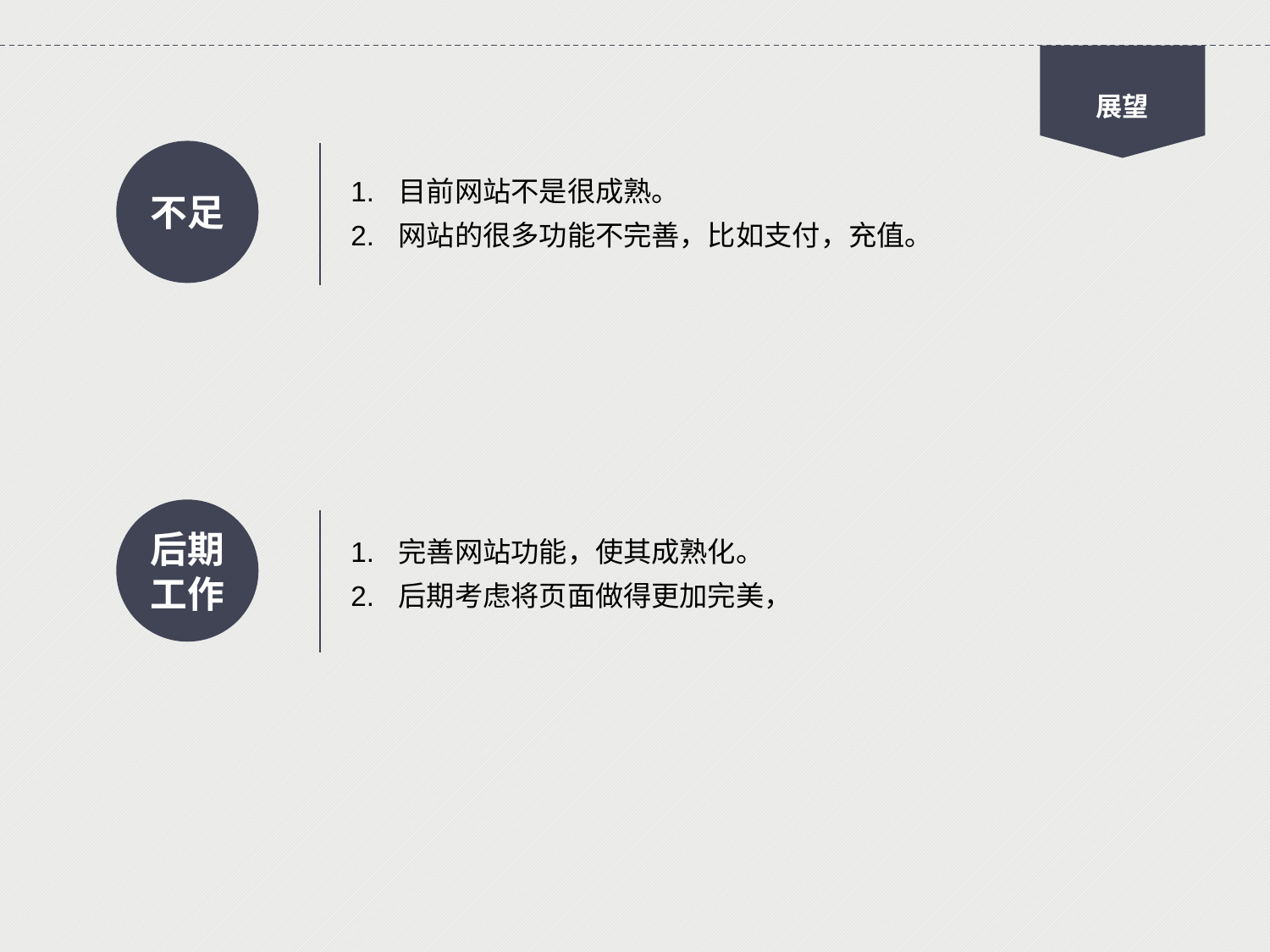

展望
不足
目前网站不是很成熟。
网站的很多功能不完善，比如支付，充值。
后期工作
完善网站功能，使其成熟化。
后期考虑将页面做得更加完美，